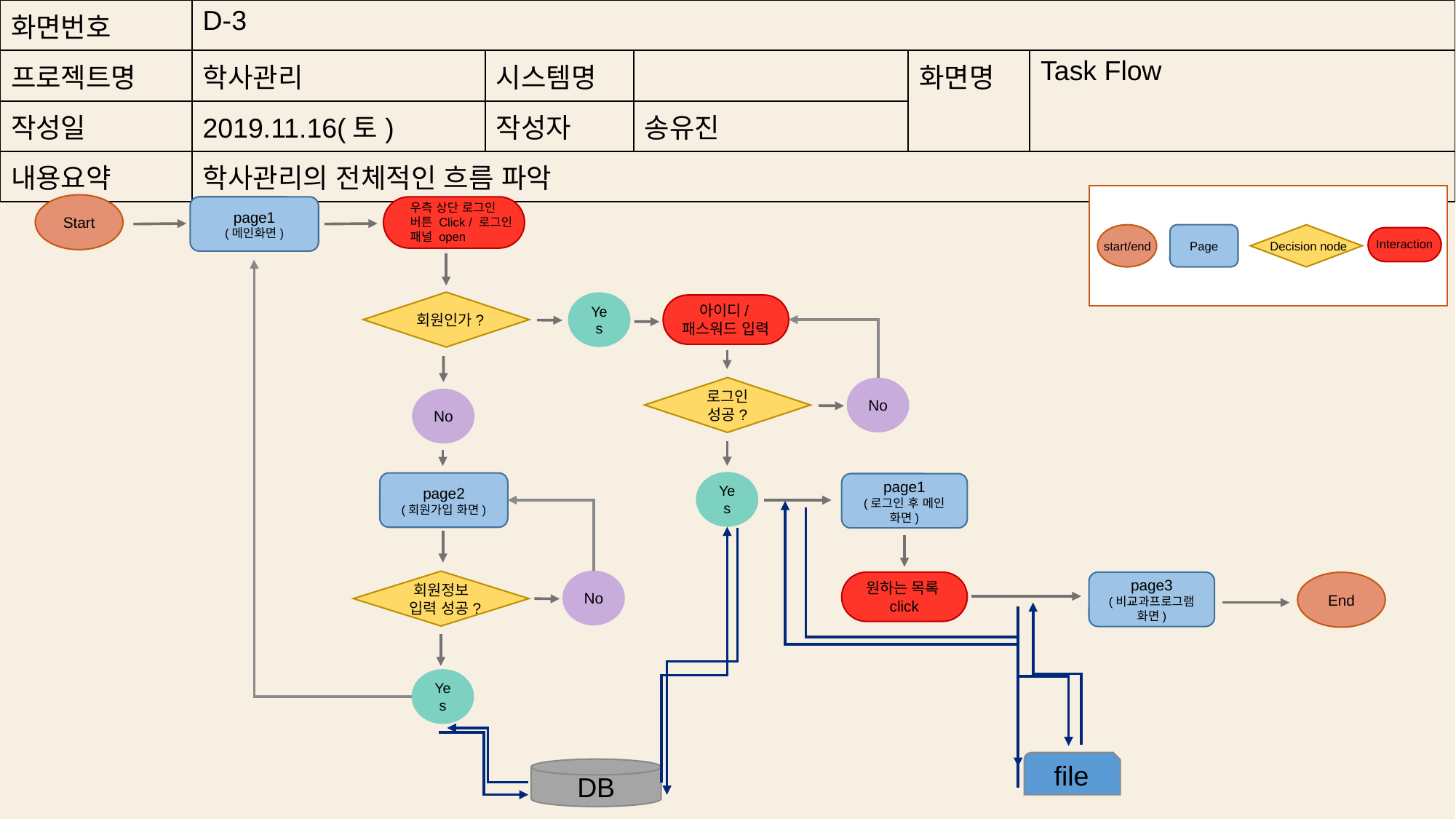

| 화면번호 | D-3 |  |  |  |  |
| --- | --- | --- | --- | --- | --- |
| 프로젝트명 | 학사관리 | 시스템명 |  | 화면명 | Task Flow |
| 작성일 | 2019.11.16(토) | 작성자 | 송유진 |  |  |
| 내용요약 | 학사관리의 전체적인 흐름 파악 |  |  |  |  |

Page

Start
우측 상단 로그인 버튼 Click / 로그인 패널 open

page1
(메인화면)

Interaction

Decision node

start/end

회원인가?
Yes
아이디/패스워드 입력
No
로그인 성공?
No
Yes
page2
(회원가입 화면)
page1
(로그인 후 메인 화면)
No
회원정보 입력 성공?
원하는 목록click
page3
(비교과프로그램 화면)
End
Yes
file
DB